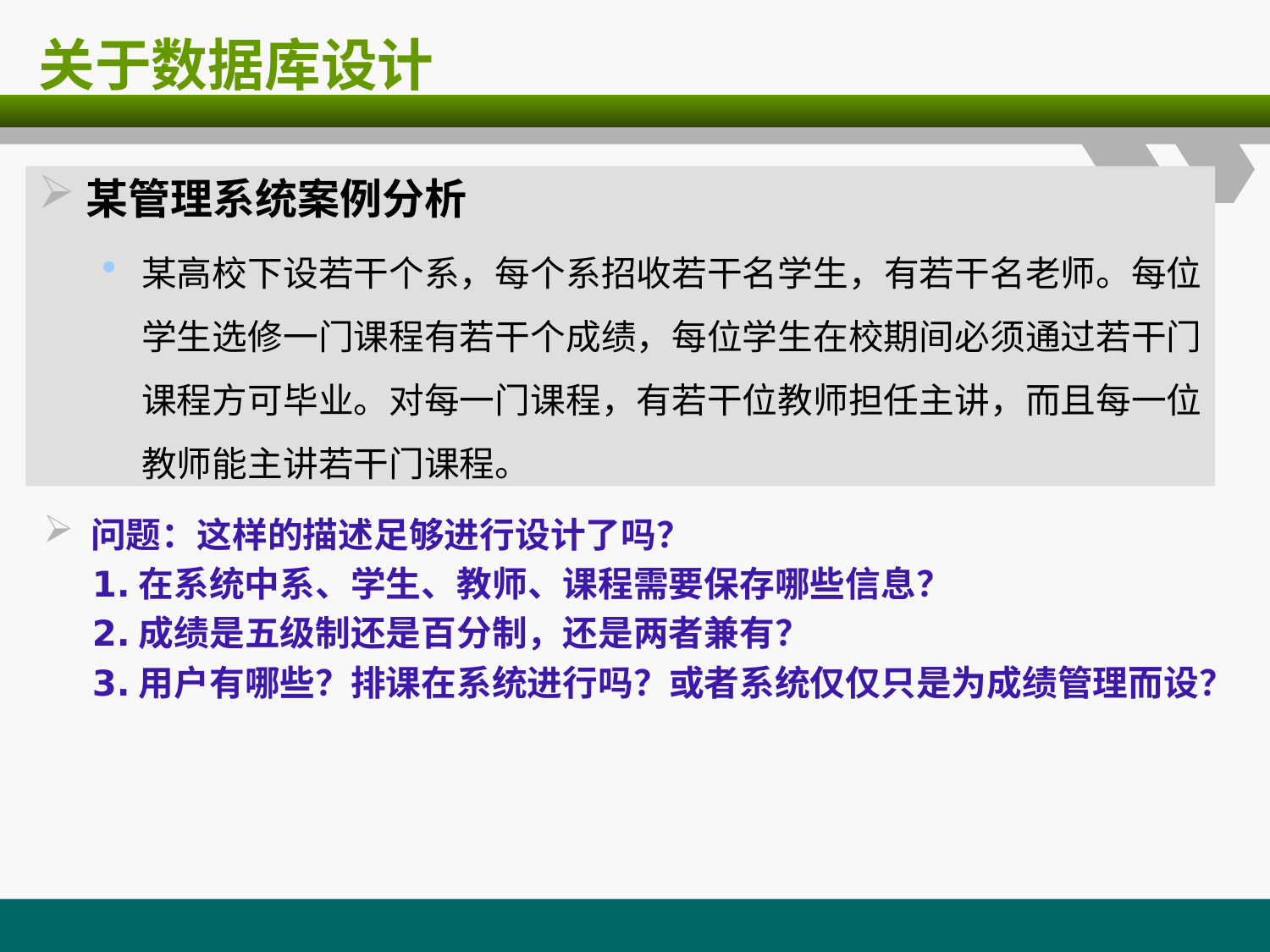

# 关于数据库设计
某管理系统案例分析
某高校下设若干个系，每个系招收若干名学生，有若干名老师。每位学生选修一门课程有若干个成绩，每位学生在校期间必须通过若干门课程方可毕业。对每一门课程，有若干位教师担任主讲，而且每一位教师能主讲若干门课程。

问题：这样的描述足够进行设计了吗？
    1.在系统中系、学生、教师、课程需要保存哪些信息？
    2.成绩是五级制还是百分制，还是两者兼有？
    3.用户有哪些？排课在系统进行吗？或者系统仅仅只是为成绩管理而设？